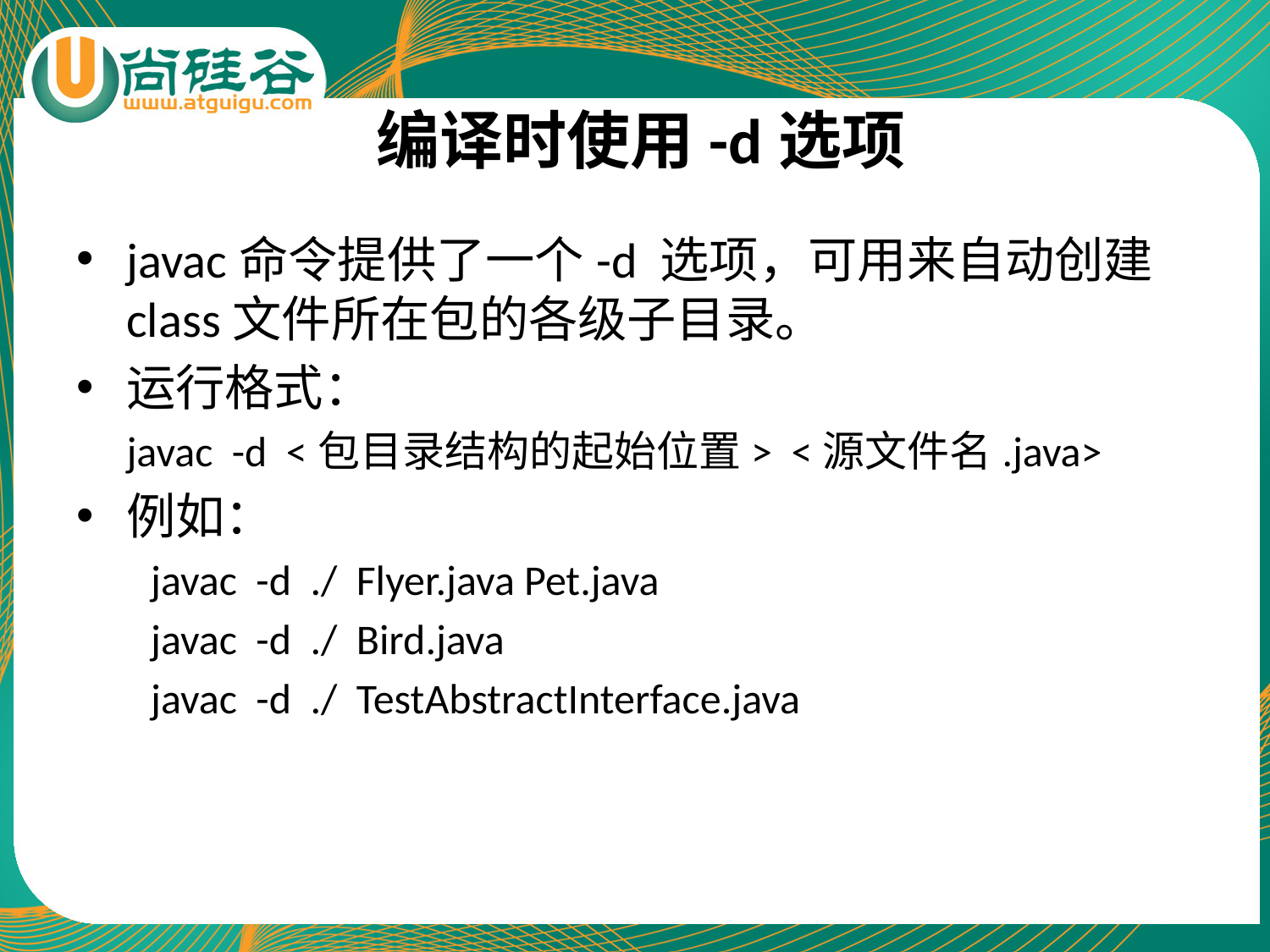

# 编译时使用-d选项
javac命令提供了一个-d 选项，可用来自动创建class文件所在包的各级子目录。
运行格式：
javac  -d  <包目录结构的起始位置>  <源文件名.java>
例如：
javac  -d  ./  Flyer.java Pet.java
javac  -d  ./  Bird.java
javac  -d  ./  TestAbstractInterface.java